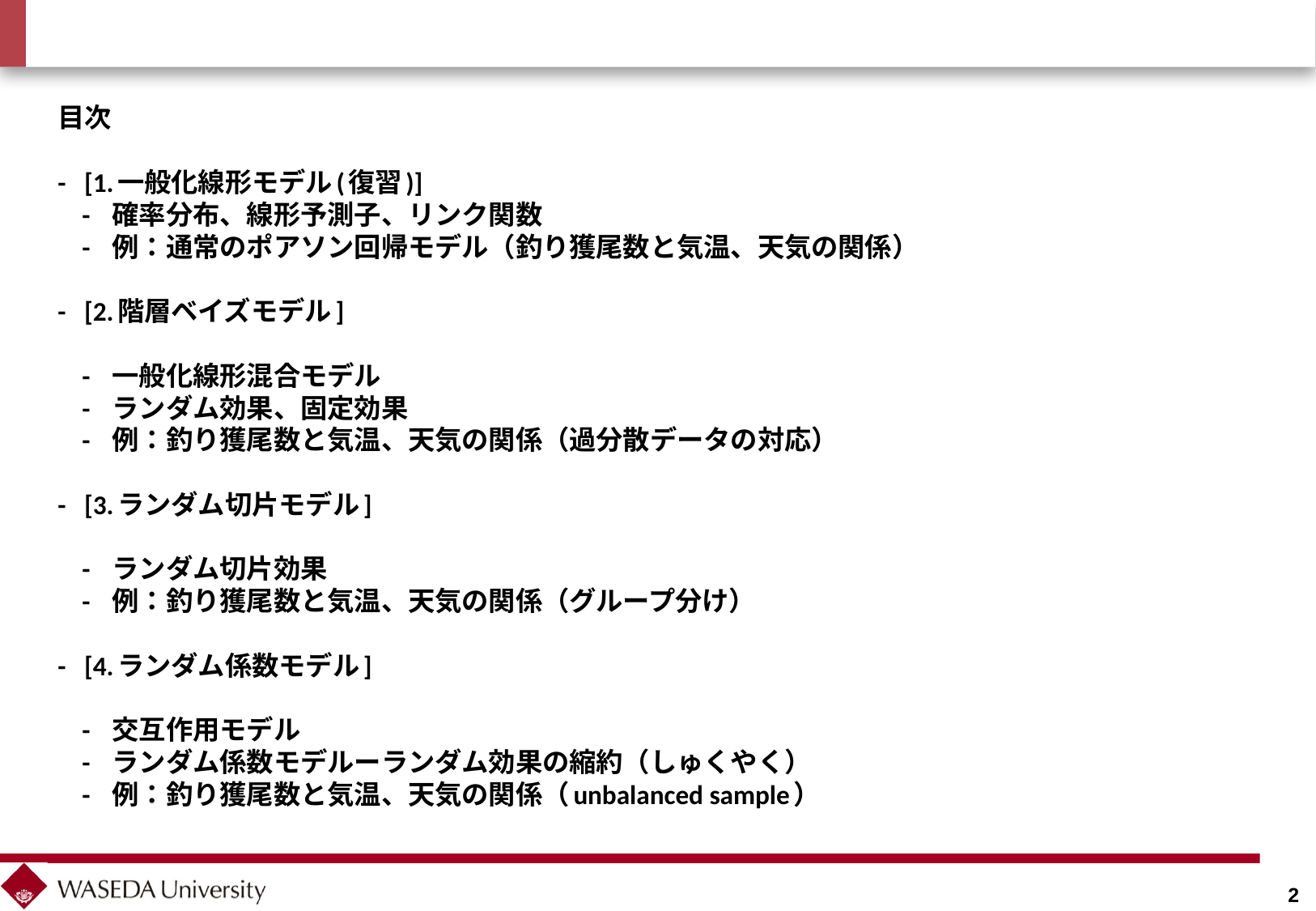

目次

-   [1.一般化線形モデル(復習)]
    -   確率分布、線形予測子、リンク関数
    -   例：通常のポアソン回帰モデル（釣り獲尾数と気温、天気の関係）

-   [2.階層ベイズモデル]

    -   一般化線形混合モデル
    -   ランダム効果、固定効果
    -   例：釣り獲尾数と気温、天気の関係（過分散データの対応）

-   [3.ランダム切片モデル]

    -   ランダム切片効果
    -   例：釣り獲尾数と気温、天気の関係（グループ分け）

-   [4.ランダム係数モデル]

    -   交互作用モデル
    -   ランダム係数モデルーランダム効果の縮約（しゅくやく）
    -   例：釣り獲尾数と気温、天気の関係（unbalanced sample）